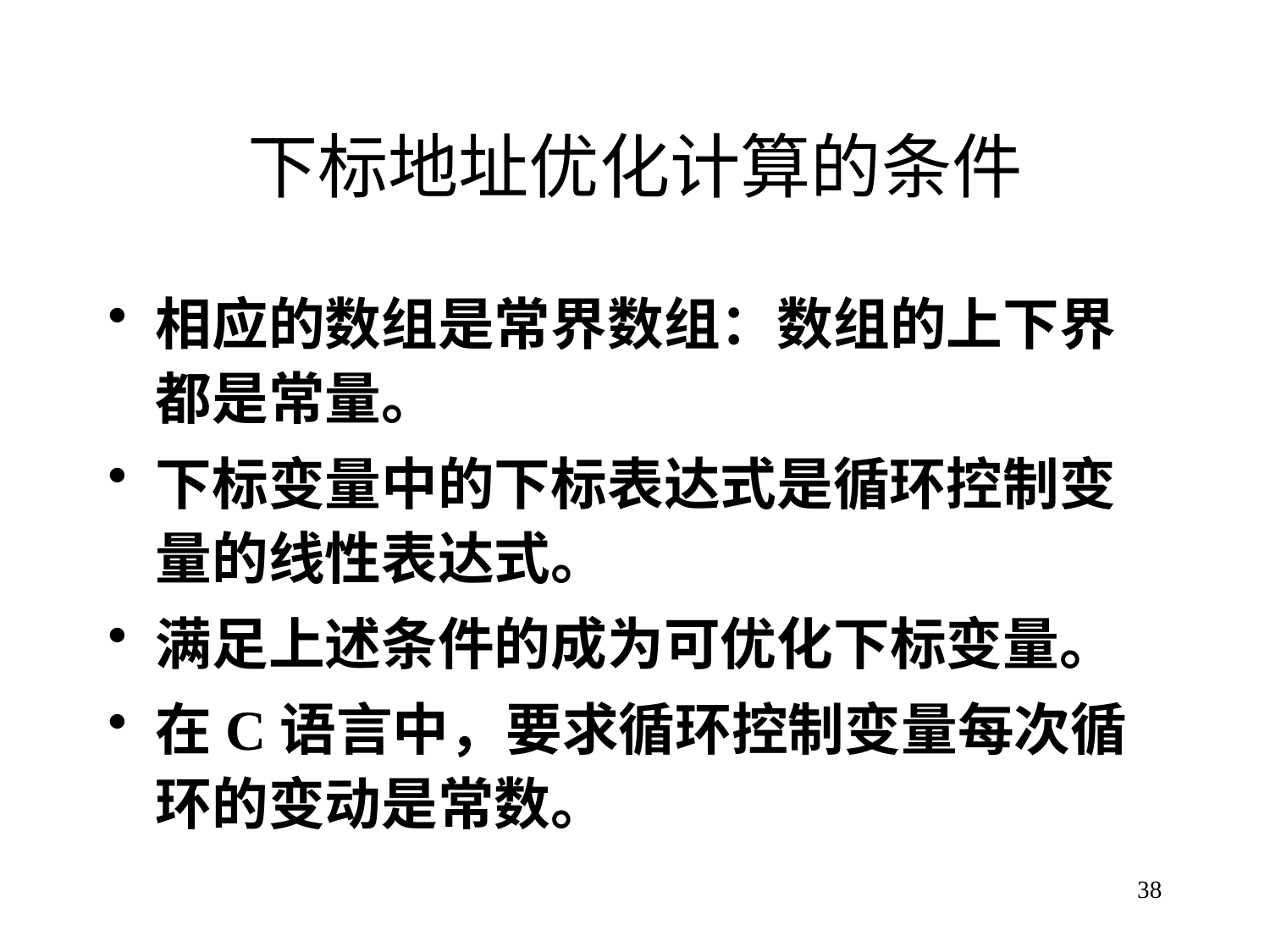

# 下标地址优化计算的条件
相应的数组是常界数组：数组的上下界都是常量。
下标变量中的下标表达式是循环控制变量的线性表达式。
满足上述条件的成为可优化下标变量。
在C语言中，要求循环控制变量每次循环的变动是常数。
38